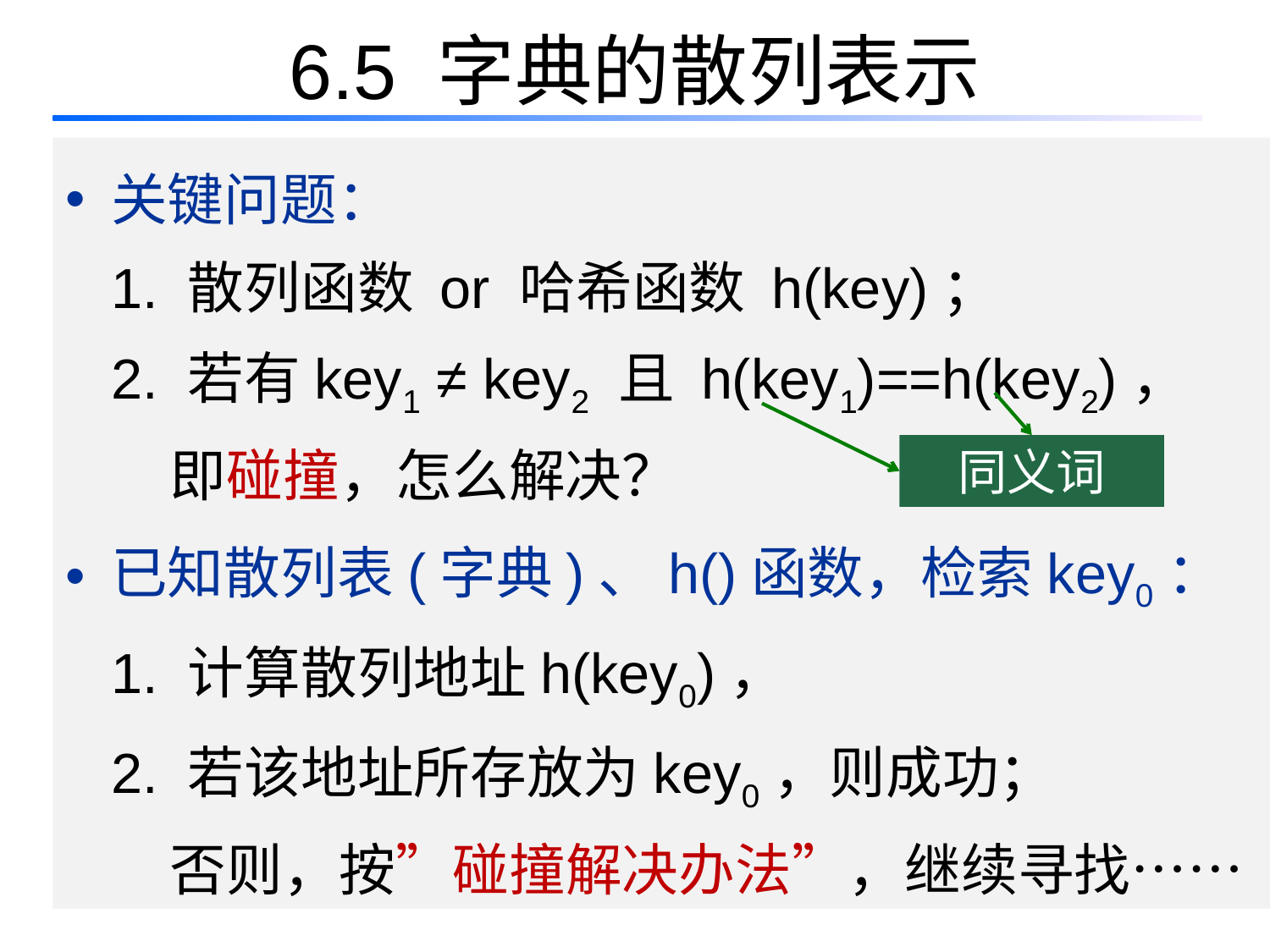

# 6.5 字典的散列表示

 关键问题：
  1. 散列函数 or 哈希函数 h(key)；
  2. 若有key1 ≠ key2 且 h(key1)==h(key2)，
      即碰撞，怎么解决？
同义词
 已知散列表(字典)、h()函数，检索key0：
  1. 计算散列地址h(key0)，
  2. 若该地址所存放为key0，则成功；
      否则，按”碰撞解决办法”，继续寻找……